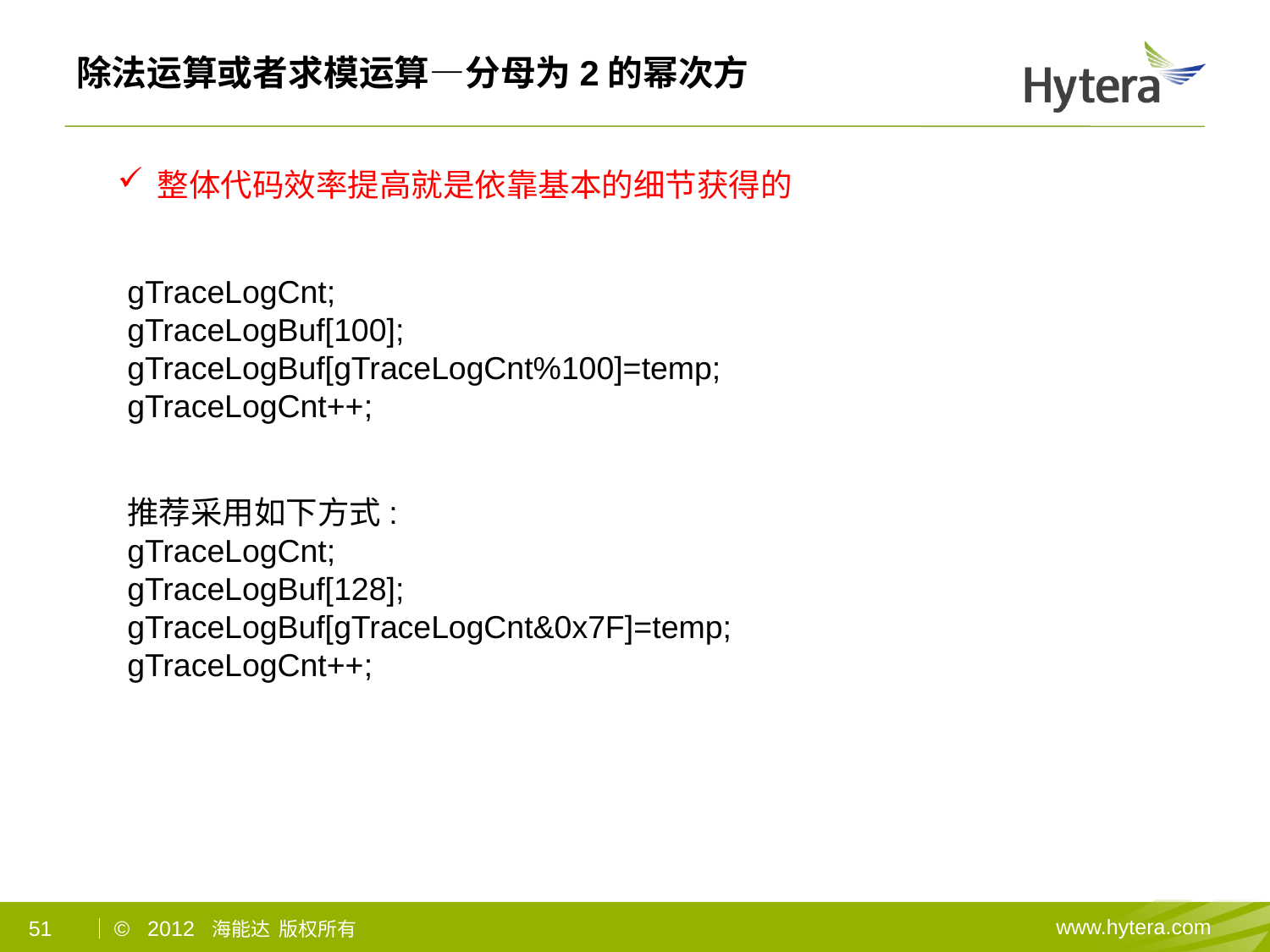

# 除法运算或者求模运算—分母为2的幂次方
整体代码效率提高就是依靠基本的细节获得的
gTraceLogCnt;
gTraceLogBuf[100];
gTraceLogBuf[gTraceLogCnt%100]=temp;
gTraceLogCnt++;
推荐采用如下方式:
gTraceLogCnt;
gTraceLogBuf[128];
gTraceLogBuf[gTraceLogCnt&0x7F]=temp;
gTraceLogCnt++;